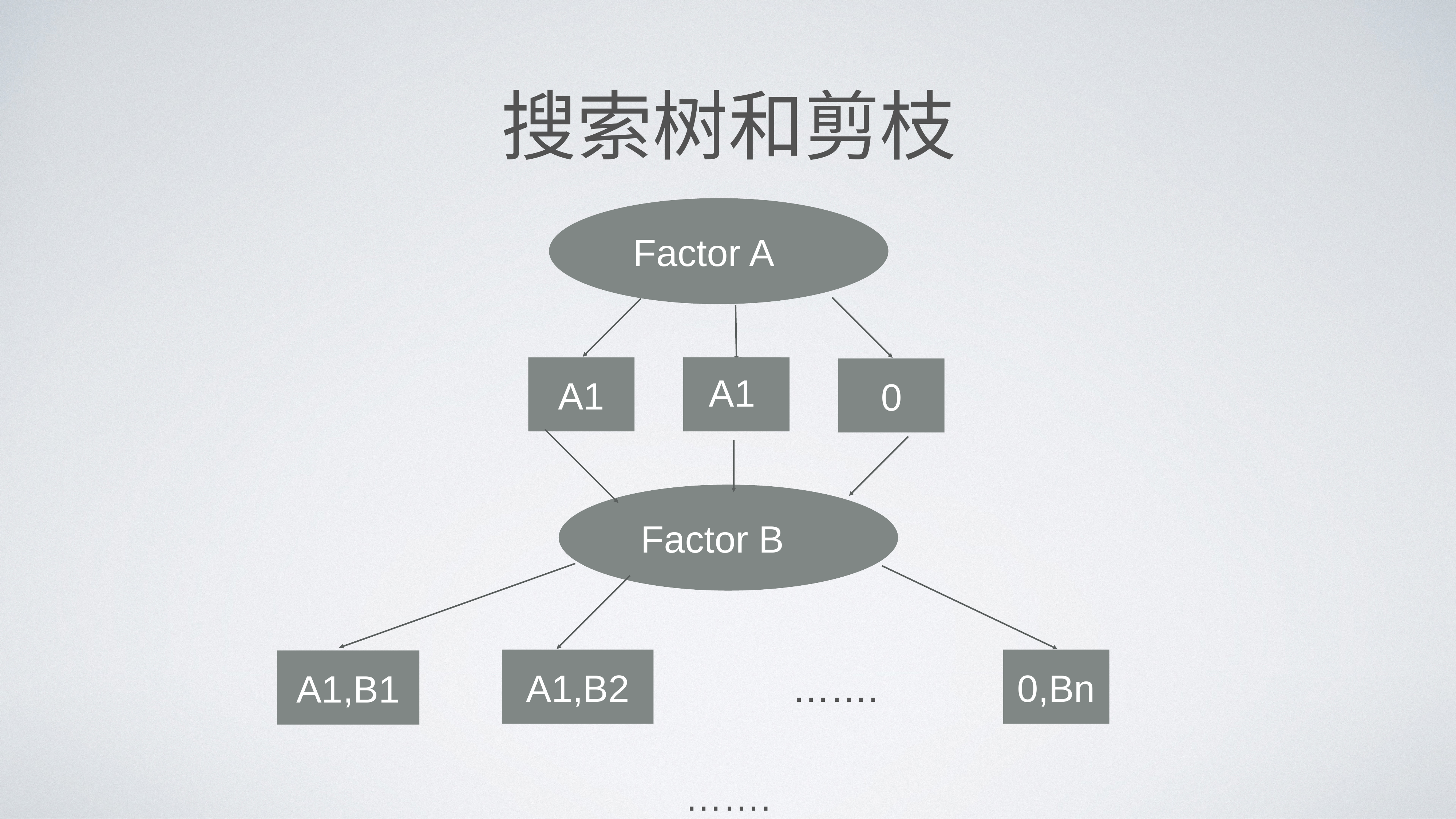

# 搜索树和剪枝
Factor A

A1
A2

A1
0

Factor B

A1,B2
0,Bn
A1,B1
…….
…….